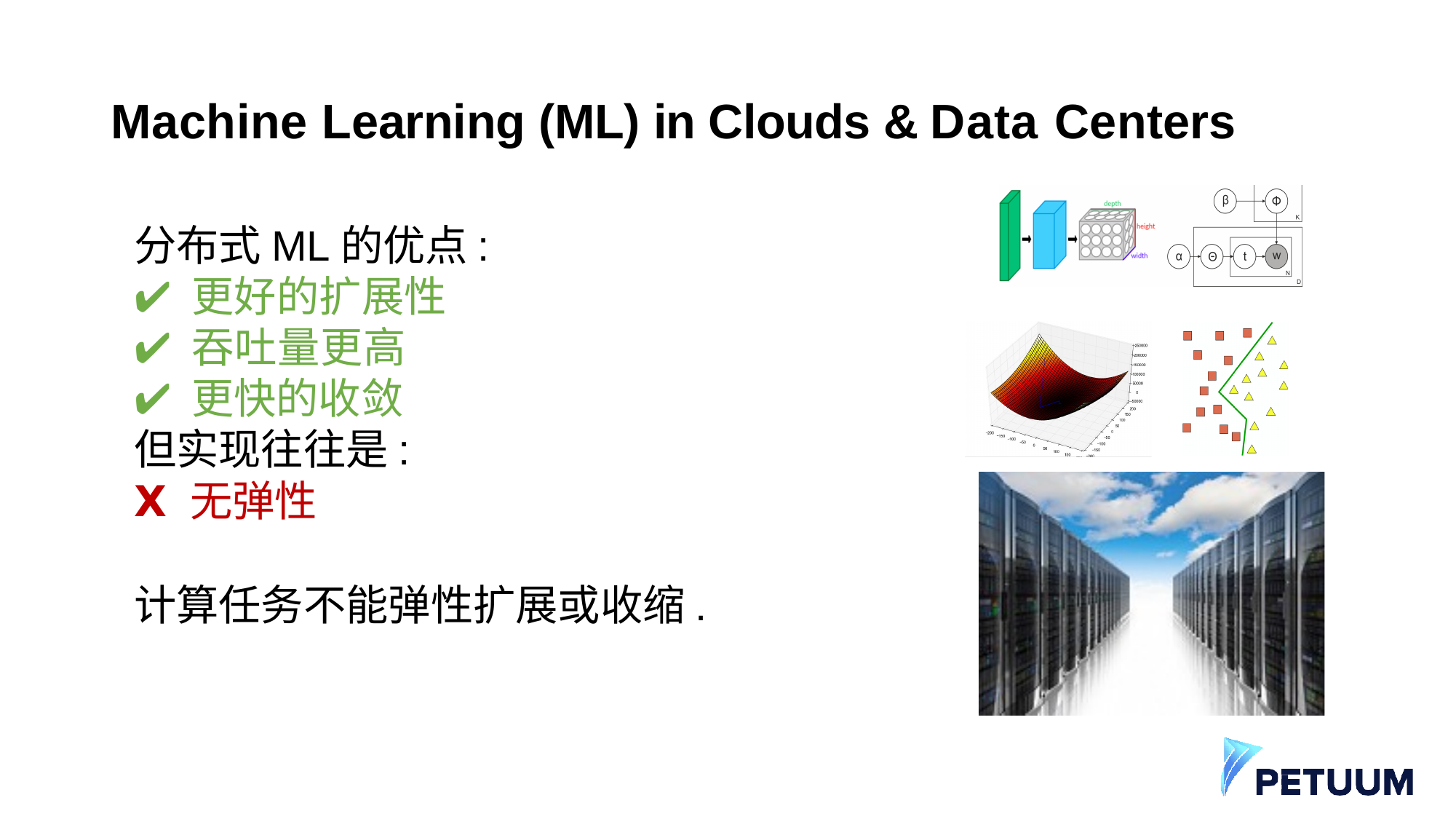

# Machine Learning (ML) in Clouds & Data Centers

分布式ML的优点:
✔ 更好的扩展性
✔ 吞吐量更高
✔ 更快的收敛
但实现往往是:
𝗫	无弹性

计算任务不能弹性扩展或收缩.